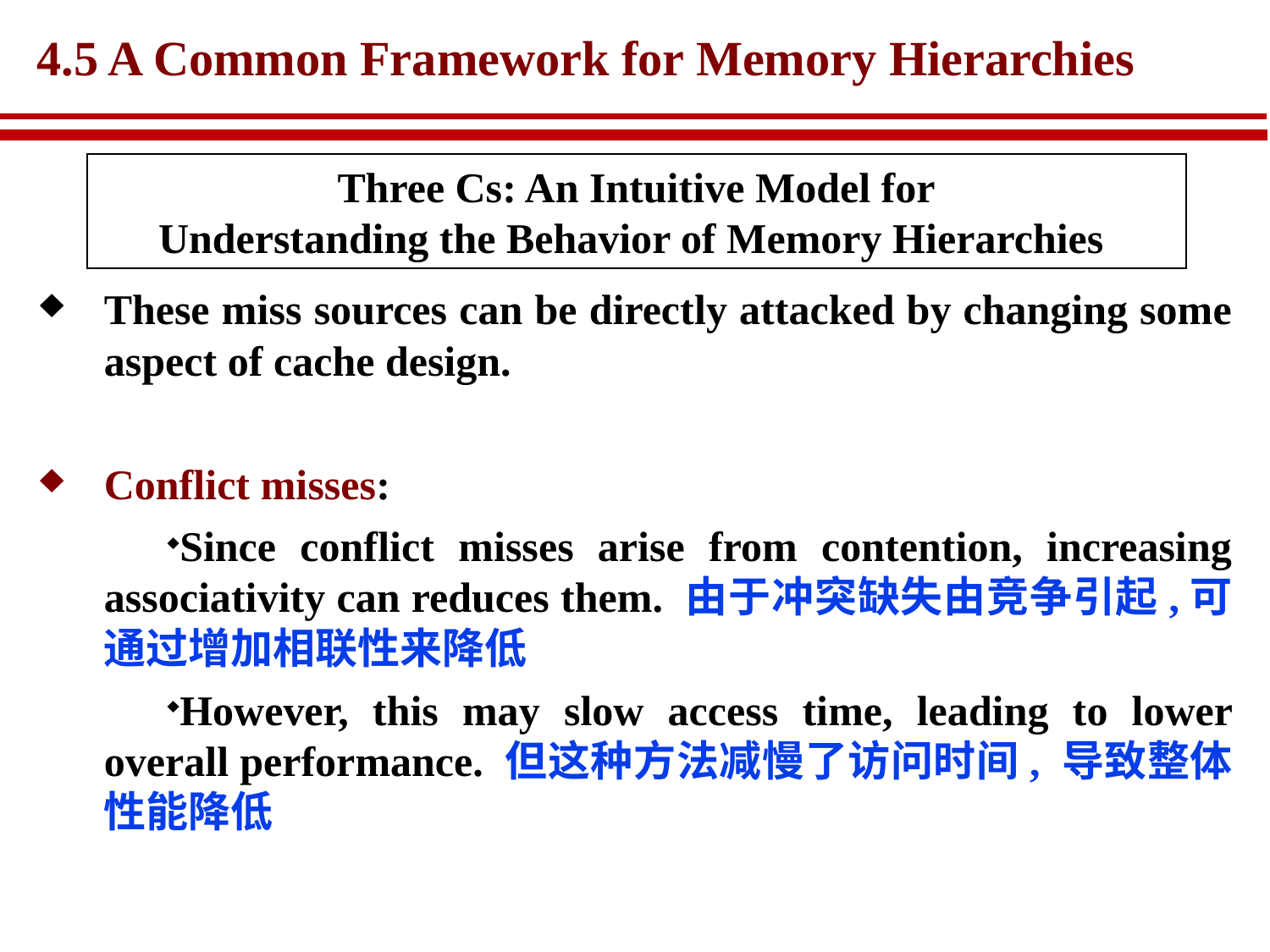

# 4.5 A Common Framework for Memory Hierarchies
Three Cs: An Intuitive Model for
Understanding the Behavior of Memory Hierarchies
These miss sources can be directly attacked by changing some aspect of cache design.

Conflict misses:
Since conflict misses arise from contention, increasing associativity can reduces them. 由于冲突缺失由竞争引起,可通过增加相联性来降低
However, this may slow access time, leading to lower overall performance. 但这种方法减慢了访问时间, 导致整体性能降低